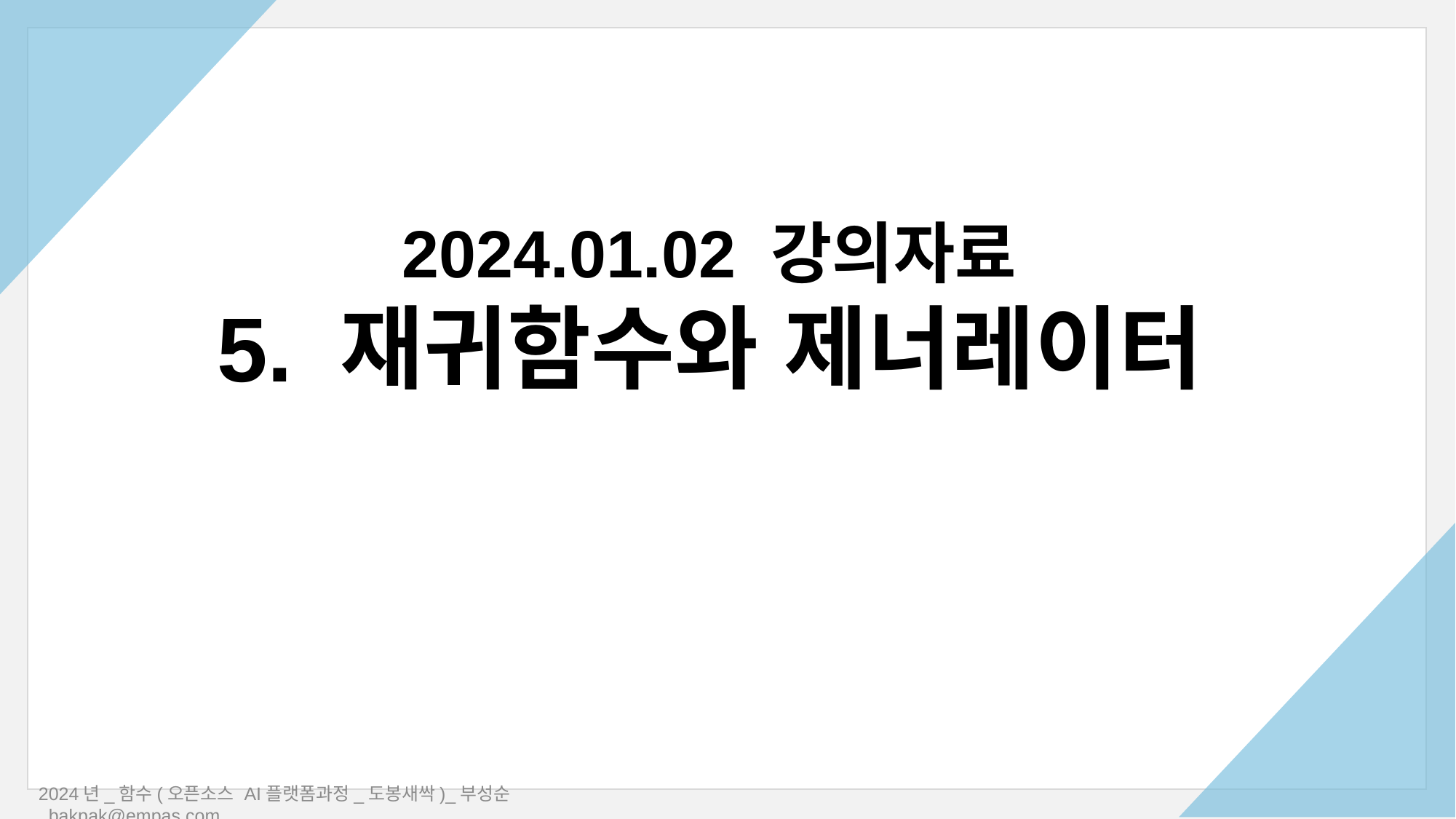

2024.01.02 강의자료
5. 재귀함수와 제너레이터
2024년_함수(오픈소스 AI플랫폼과정_도봉새싹)_부성순_bakpak@empas.com